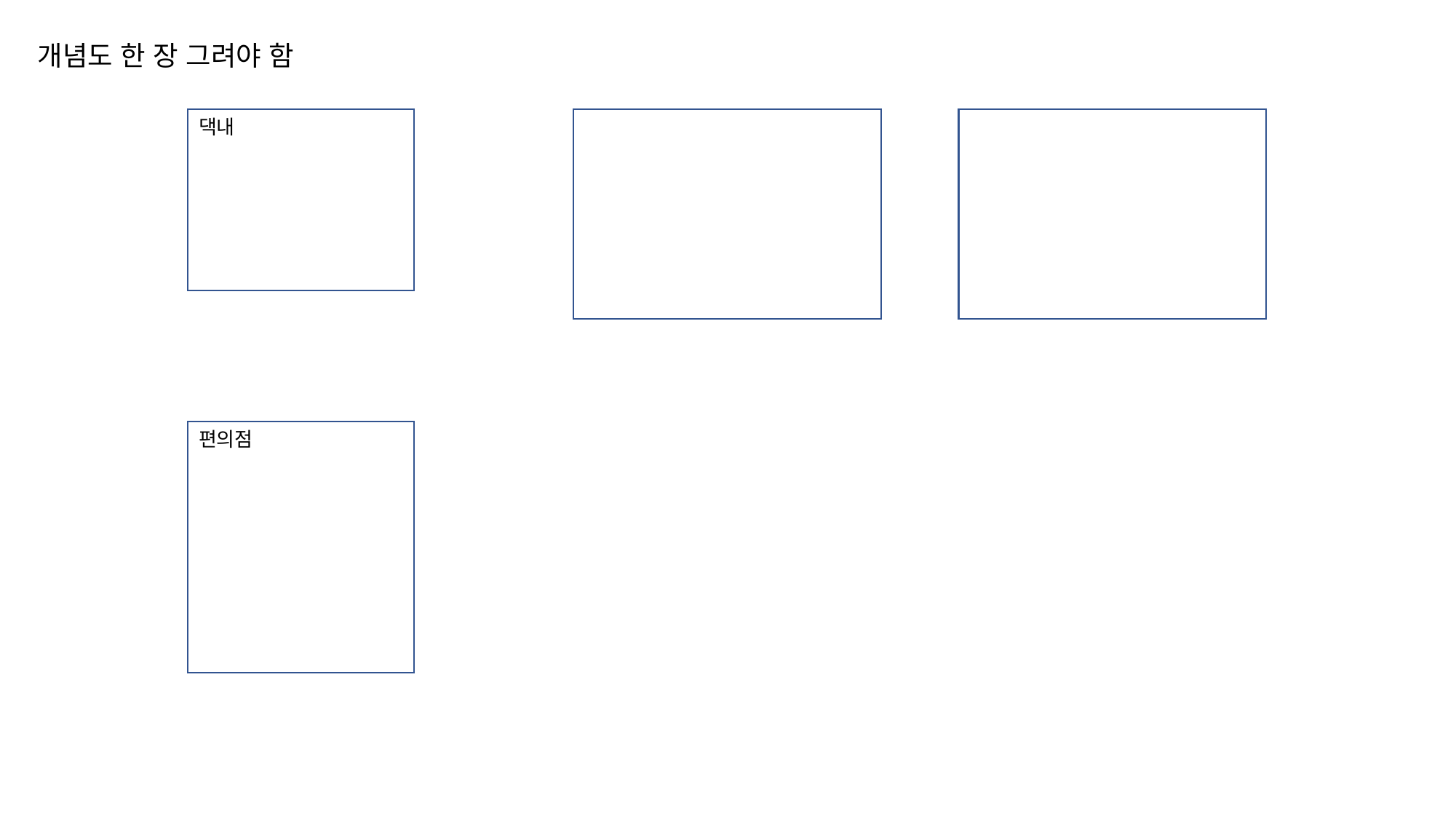

개념도 한 장 그려야 함
댁내

편의점